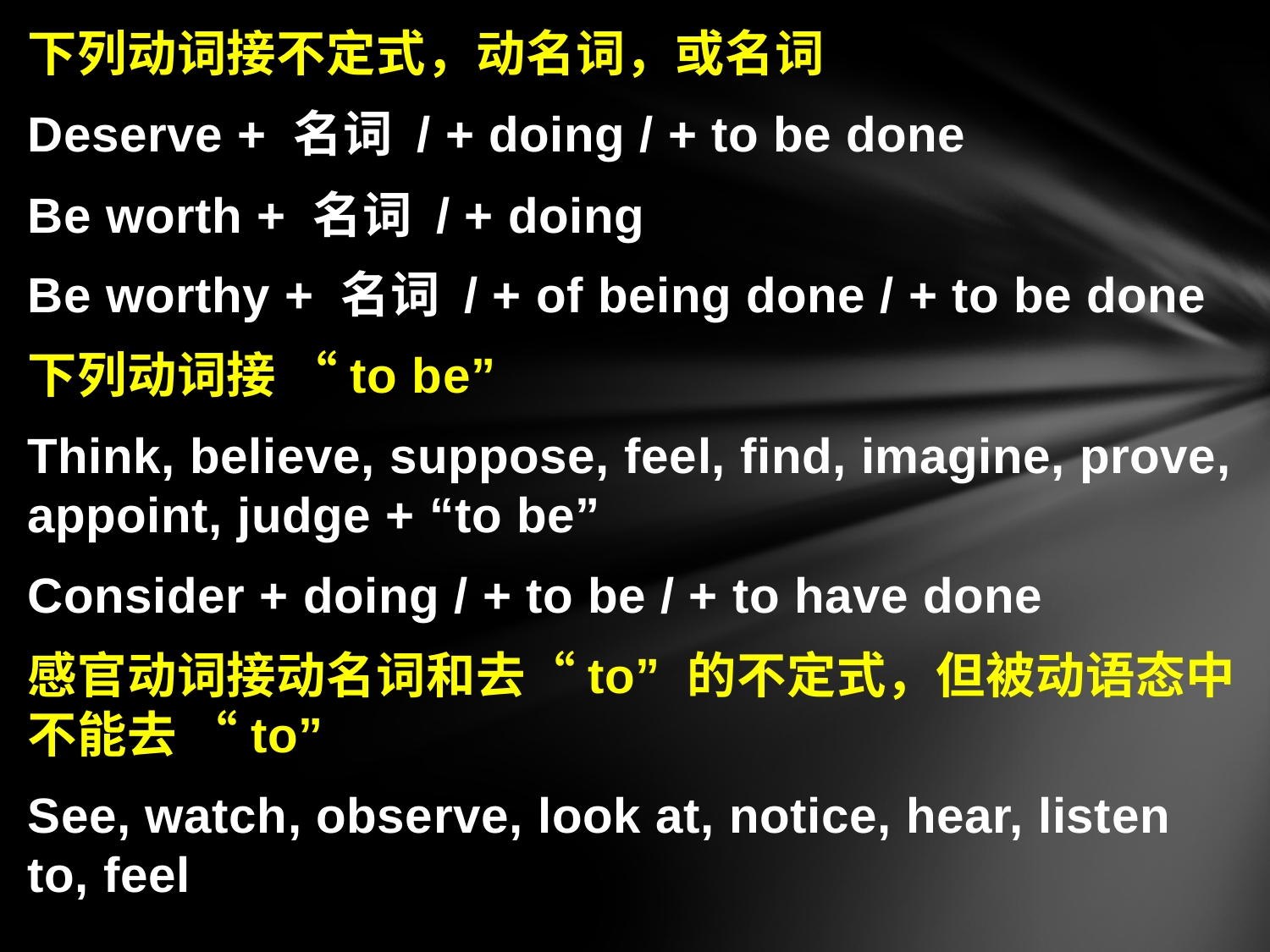

下列动词接不定式，动名词，或名词
Deserve + 名词 / + doing / + to be done
Be worth + 名词 / + doing
Be worthy + 名词 / + of being done / + to be done
下列动词接 “to be”
Think, believe, suppose, feel, find, imagine, prove, appoint, judge + “to be”
Consider + doing / + to be / + to have done
感官动词接动名词和去“to” 的不定式，但被动语态中不能去 “to”
See, watch, observe, look at, notice, hear, listen to, feel